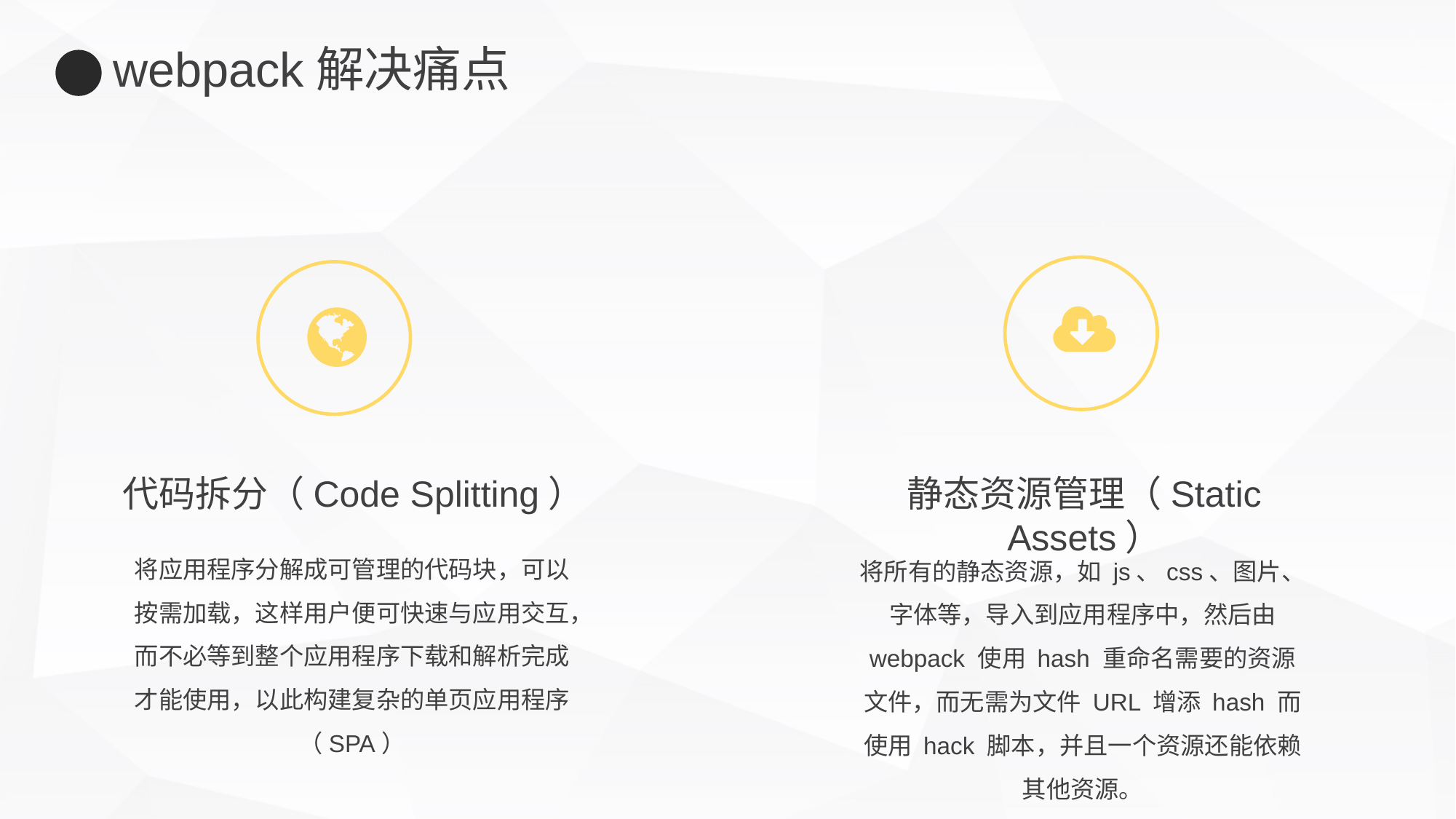

webpack解决痛点

代码拆分（Code Splitting）
静态资源管理（Static Assets）
将应用程序分解成可管理的代码块，可以按需加载，这样用户便可快速与应用交互，而不必等到整个应用程序下载和解析完成才能使用，以此构建复杂的单页应用程序（SPA）
将所有的静态资源，如 js、css、图片、字体等，导入到应用程序中，然后由 webpack 使用 hash 重命名需要的资源文件，而无需为文件 URL 增添 hash 而使用 hack 脚本，并且一个资源还能依赖其他资源。